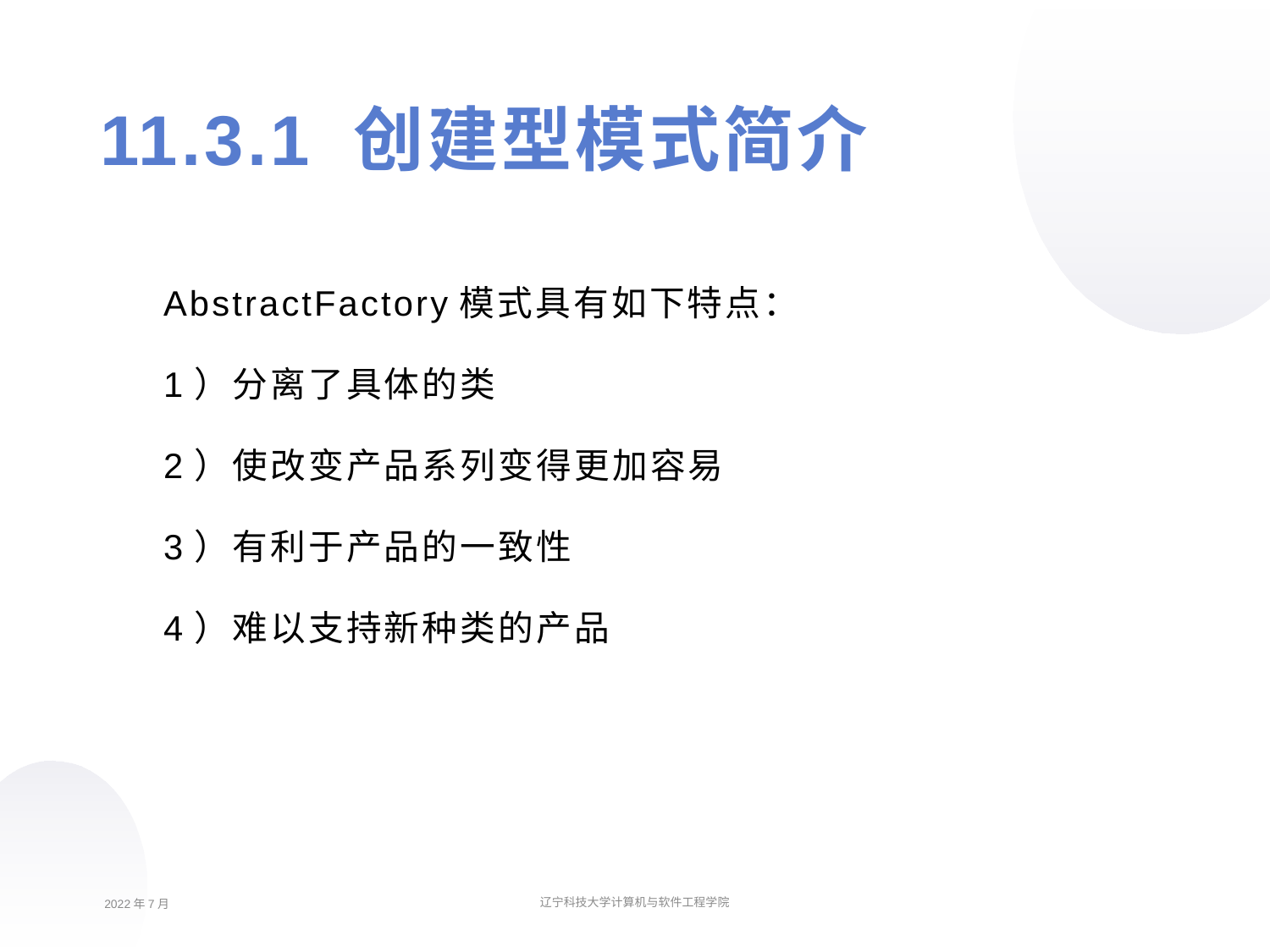

11.3.1 创建型模式简介
AbstractFactory模式具有如下特点：
1）分离了具体的类
2）使改变产品系列变得更加容易
3）有利于产品的一致性
4）难以支持新种类的产品

2022年7月
辽宁科技大学计算机与软件工程学院
45